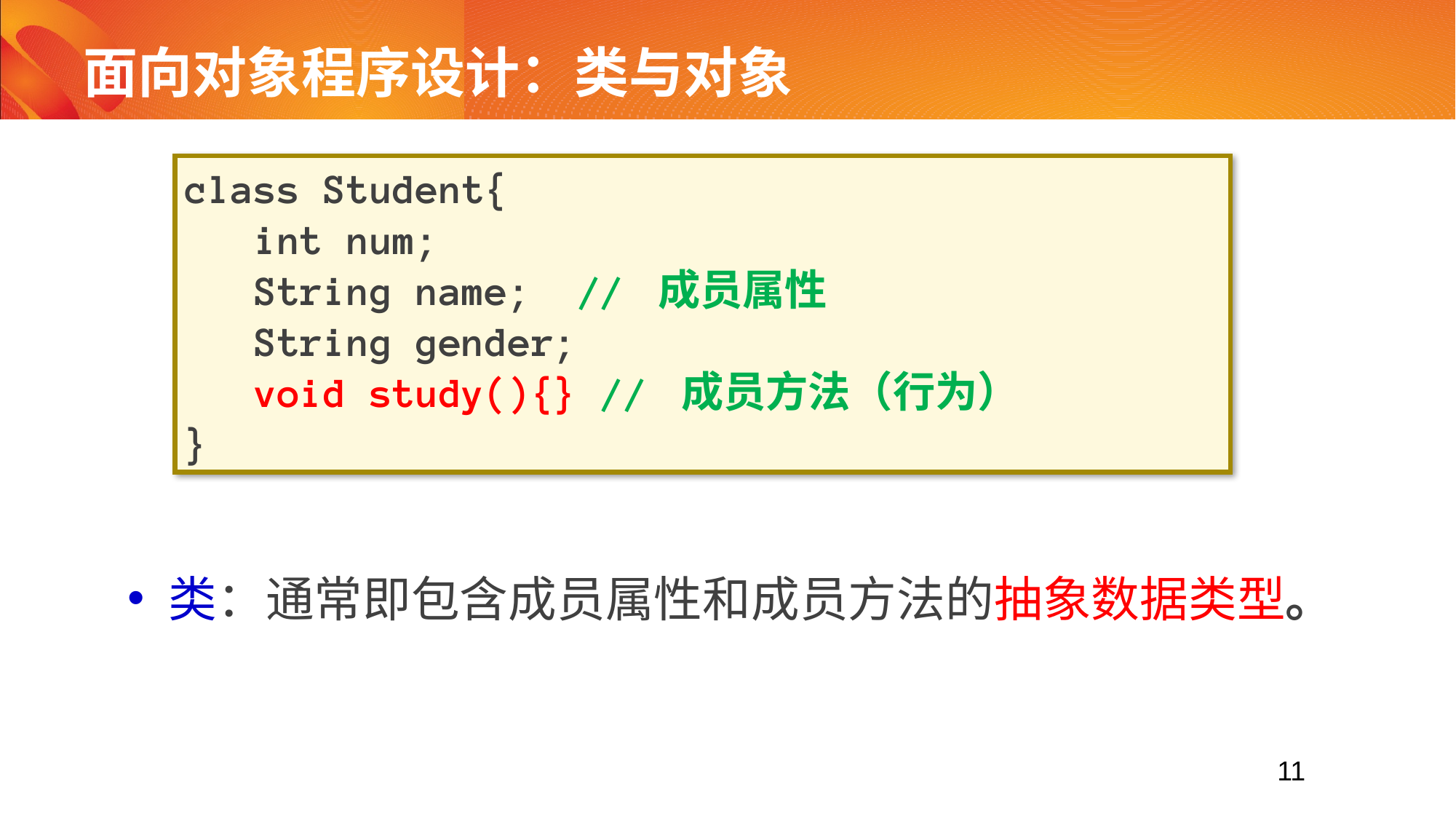

# 面向对象程序设计：类与对象
class Student{
   int num;
   String name;  // 成员属性
   String gender;
   void study(){} // 成员方法（行为）
}
类：通常即包含成员属性和成员方法的抽象数据类型。